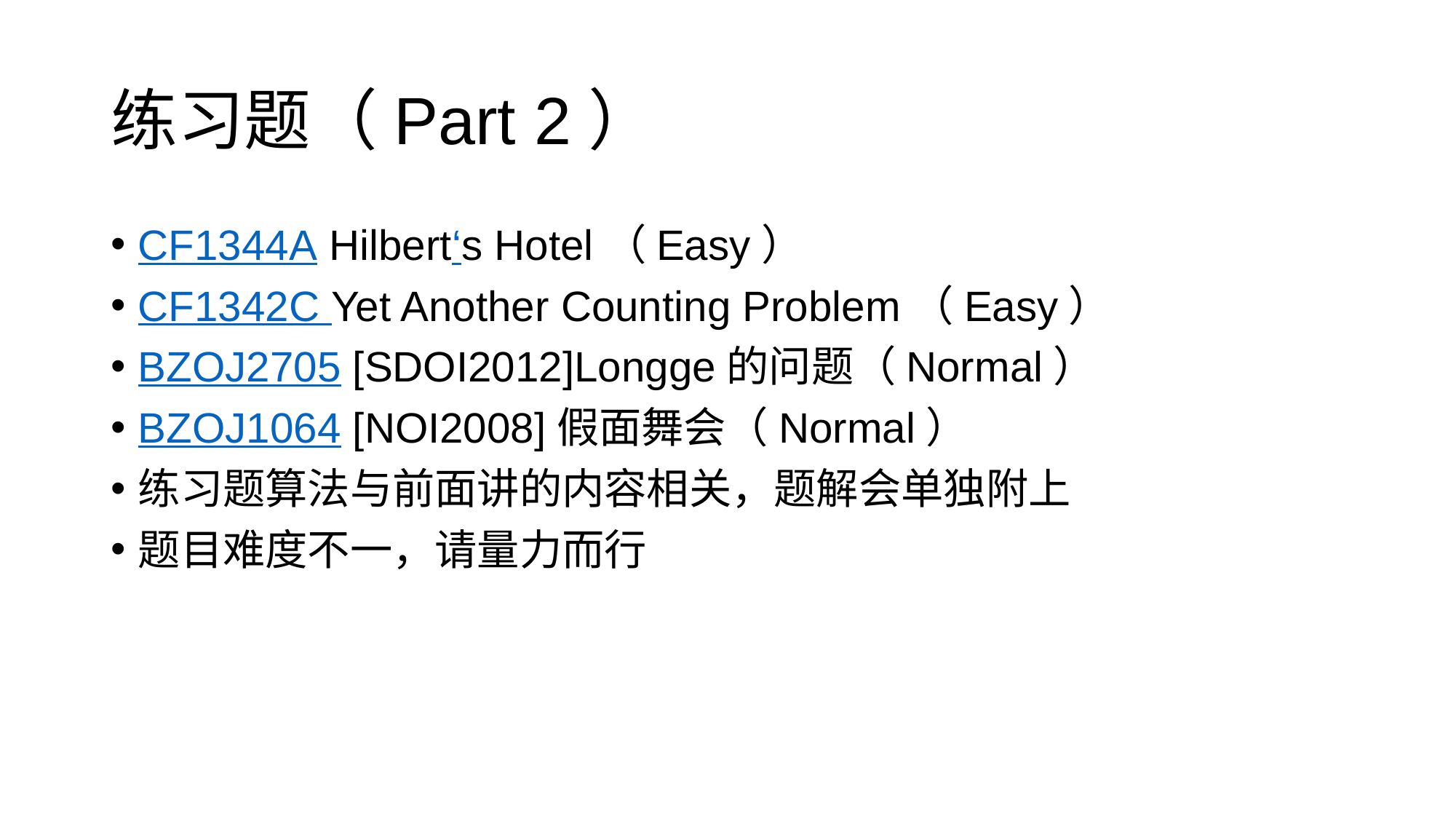

# 练习题（Part 2）
CF1344A Hilbert‘s Hotel（Easy）
CF1342C Yet Another Counting Problem（Easy）
BZOJ2705 [SDOI2012]Longge的问题（Normal）
BZOJ1064 [NOI2008]假面舞会（Normal）
练习题算法与前面讲的内容相关，题解会单独附上
题目难度不一，请量力而行